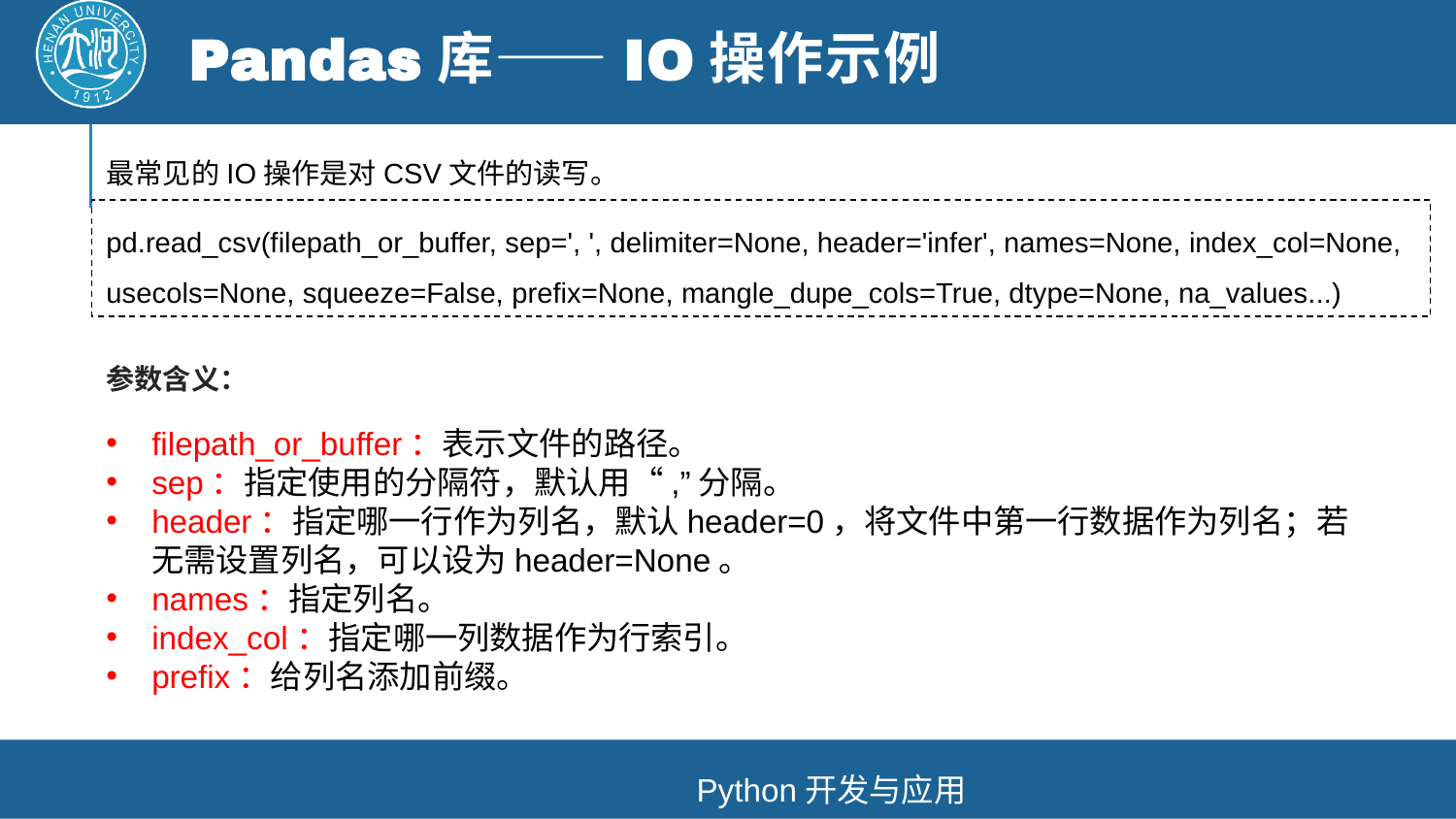

# Pandas库——IO操作示例
最常见的IO操作是对CSV文件的读写。
pd.read_csv(filepath_or_buffer, sep=', ', delimiter=None, header='infer', names=None, index_col=None, usecols=None, squeeze=False, prefix=None, mangle_dupe_cols=True, dtype=None, na_values...)
参数含义：
filepath_or_buffer：表示文件的路径。
sep：指定使用的分隔符，默认用“,”分隔。
header：指定哪一行作为列名，默认header=0，将文件中第一行数据作为列名；若无需设置列名，可以设为header=None。
names：指定列名。
index_col：指定哪一列数据作为行索引。
prefix：给列名添加前缀。

Python开发与应用
22